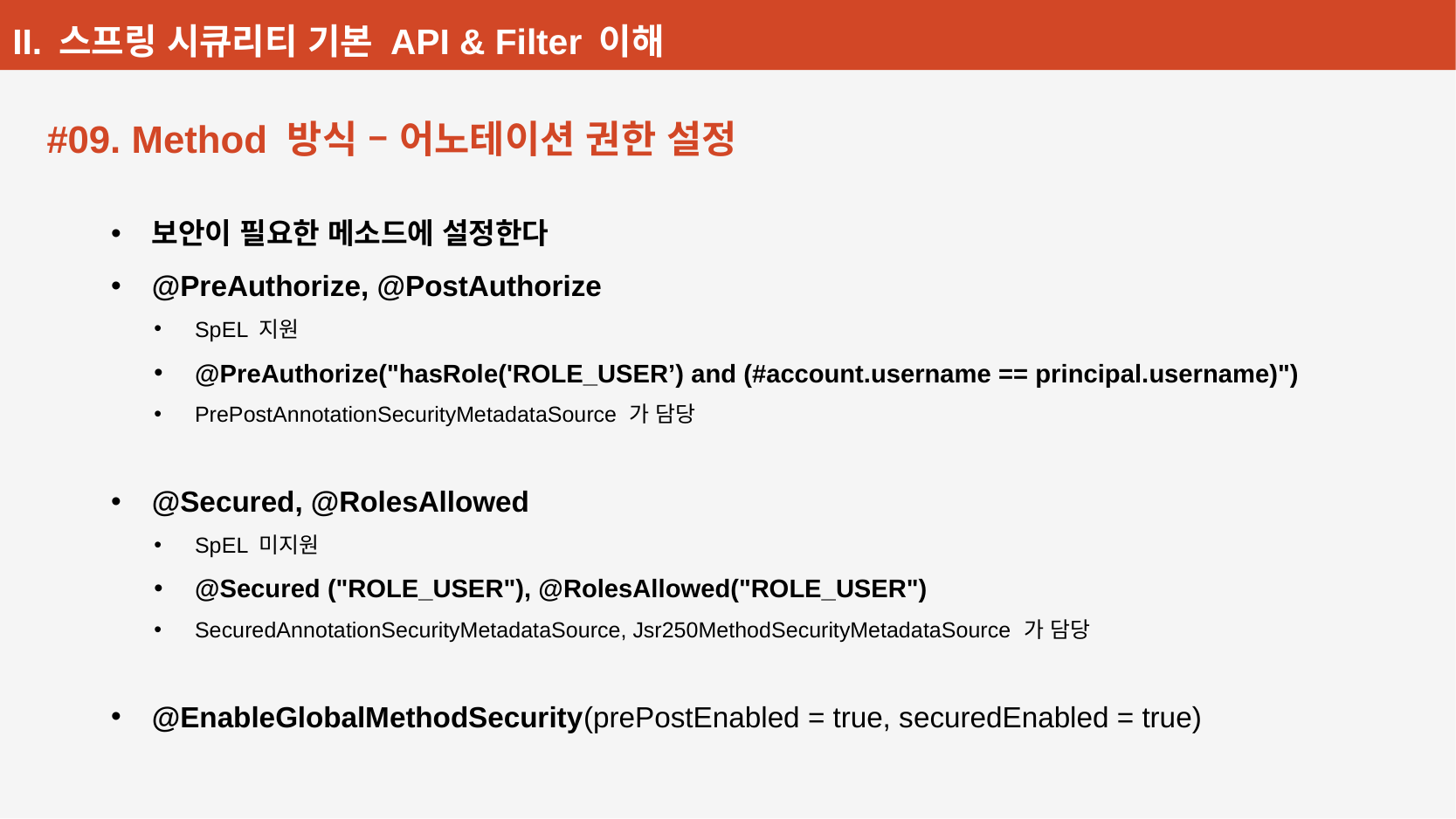

#09. Method 방식 – 어노테이션 권한 설정
보안이 필요한 메소드에 설정한다
@PreAuthorize, @PostAuthorize
SpEL 지원
@PreAuthorize("hasRole('ROLE_USER’) and (#account.username == principal.username)")
PrePostAnnotationSecurityMetadataSource 가 담당

@Secured, @RolesAllowed
SpEL 미지원
@Secured ("ROLE_USER"), @RolesAllowed("ROLE_USER")
SecuredAnnotationSecurityMetadataSource, Jsr250MethodSecurityMetadataSource 가 담당

@EnableGlobalMethodSecurity(prePostEnabled = true, securedEnabled = true)